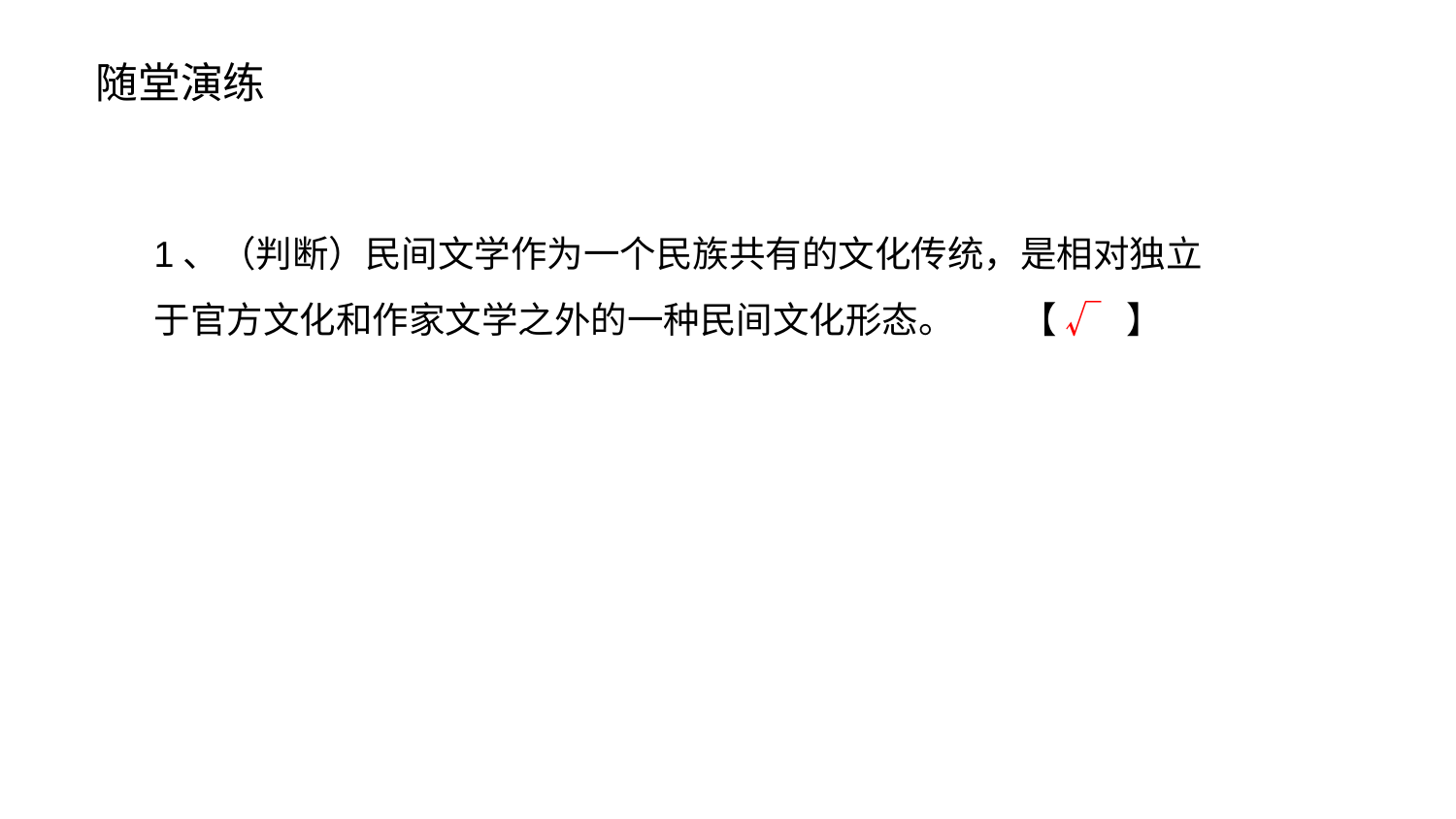

随堂演练
1、（判断）民间文学作为一个民族共有的文化传统，是相对独立于官方文化和作家文学之外的一种民间文化形态。        【 √   】